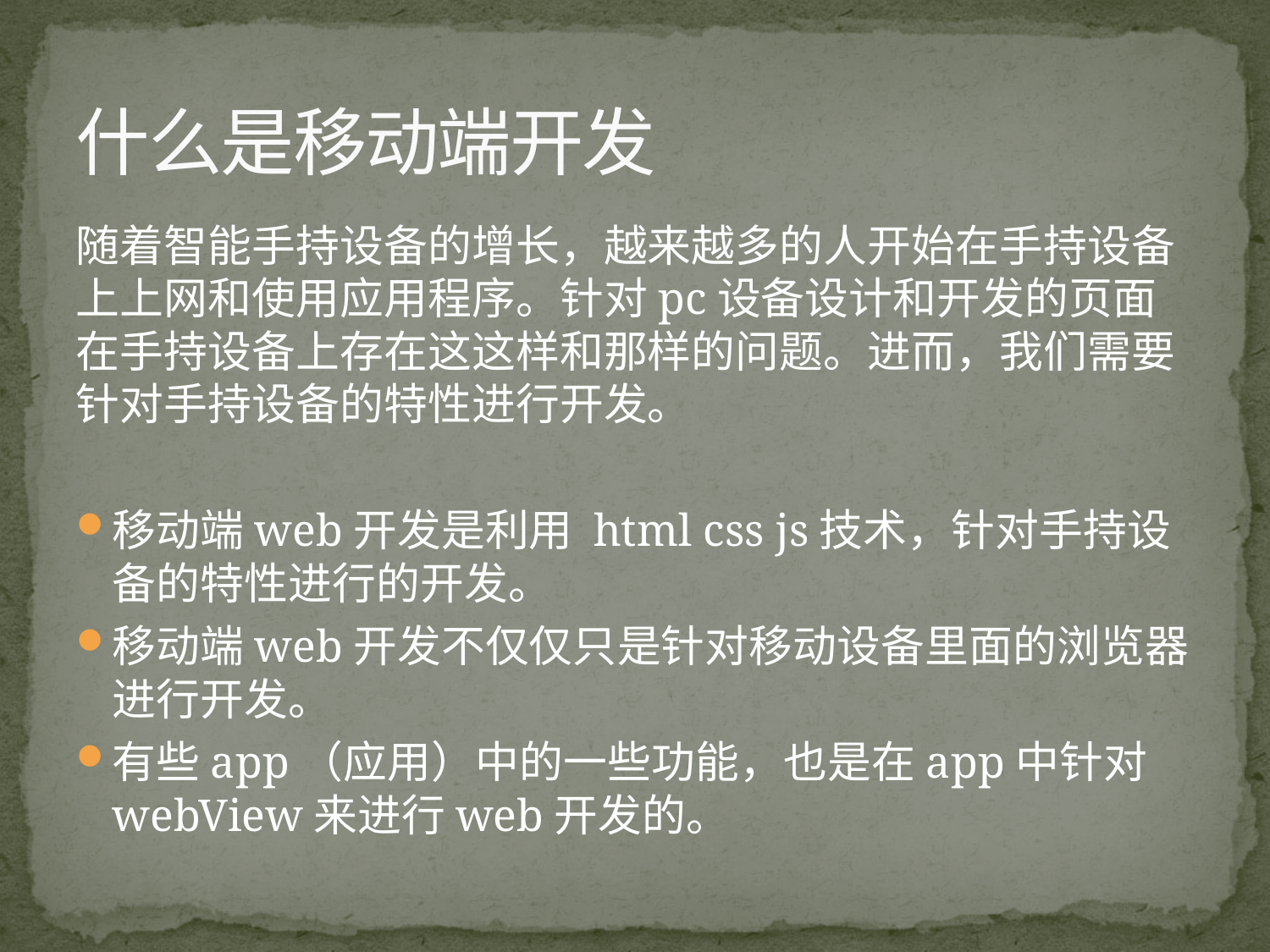

# 什么是移动端开发
随着智能手持设备的增长，越来越多的人开始在手持设备上上网和使用应用程序。针对pc设备设计和开发的页面在手持设备上存在这这样和那样的问题。进而，我们需要针对手持设备的特性进行开发。

移动端web开发是利用 html css js技术，针对手持设备的特性进行的开发。
移动端web开发不仅仅只是针对移动设备里面的浏览器进行开发。
有些app（应用）中的一些功能，也是在app中针对webView来进行web开发的。